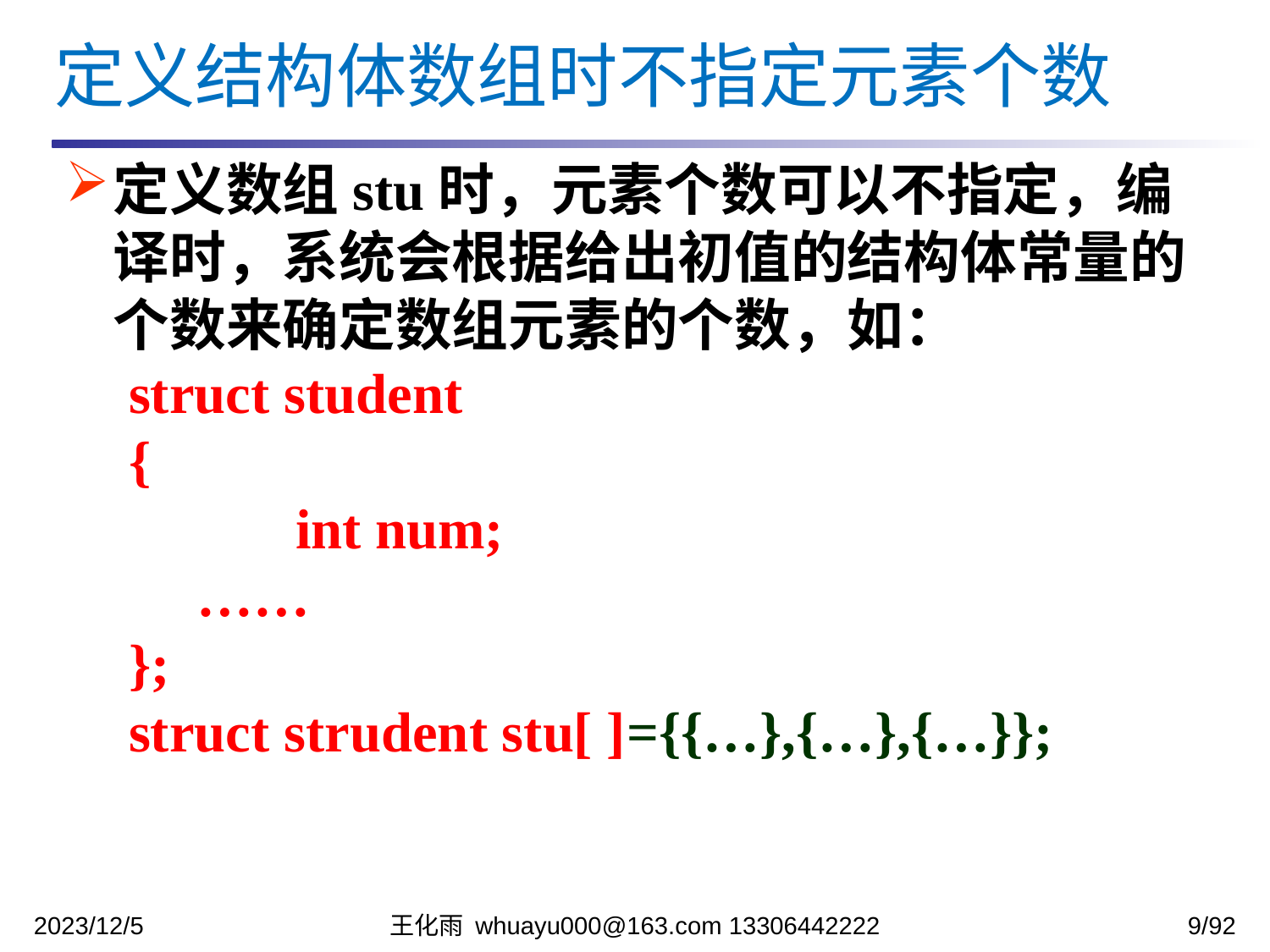

定义结构体数组时不指定元素个数
定义数组stu时，元素个数可以不指定，编译时，系统会根据给出初值的结构体常量的个数来确定数组元素的个数，如：
struct student
{
		int num;
	  ……
};
struct strudent stu[ ]={{…},{…},{…}};
2023/12/5
王化雨 whuayu000@163.com 13306442222
9/92